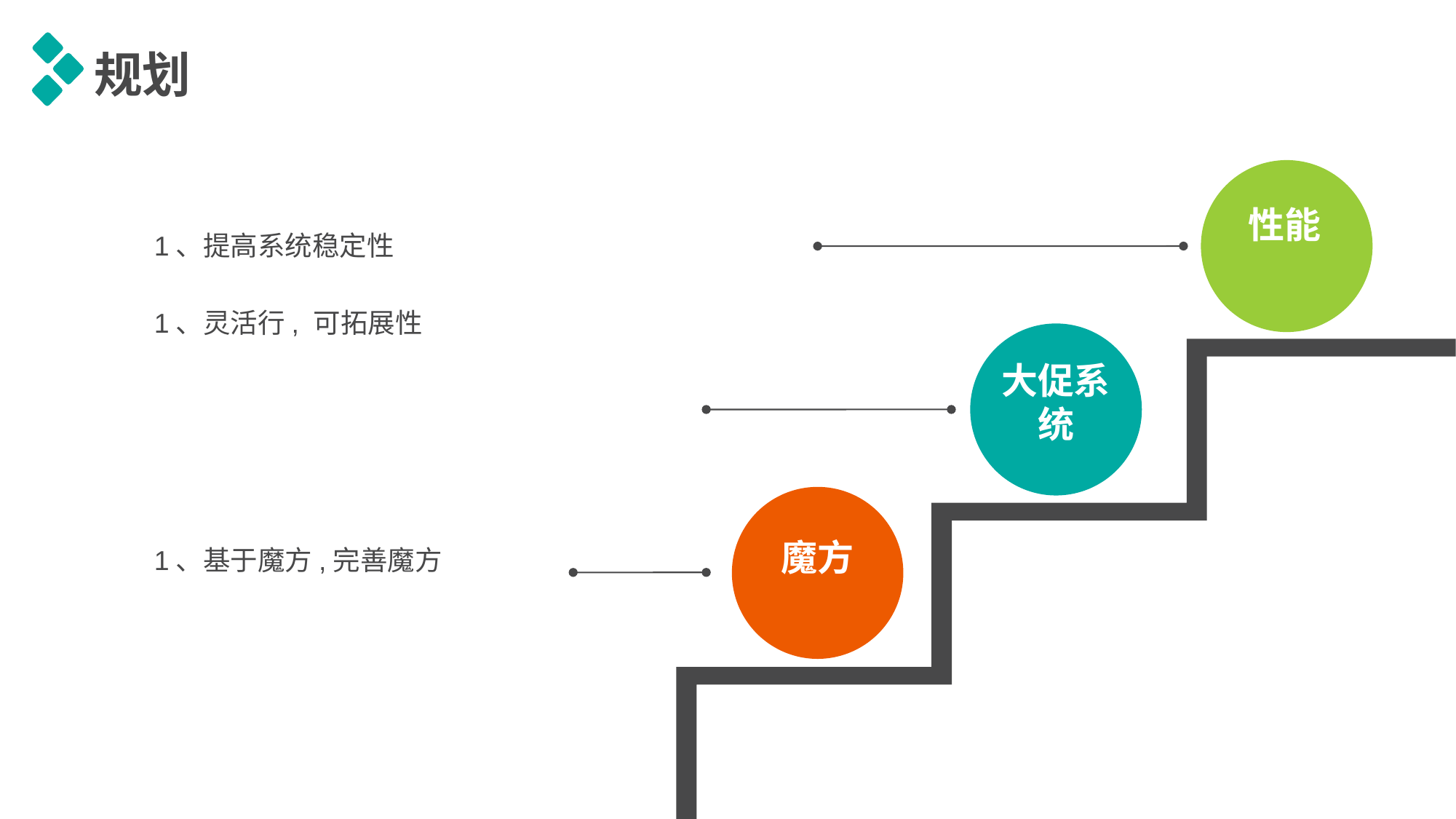

规划

性能
1、提高系统稳定性

1、灵活行, 可拓展性

大促系统

魔方
1、基于魔方,完善魔方